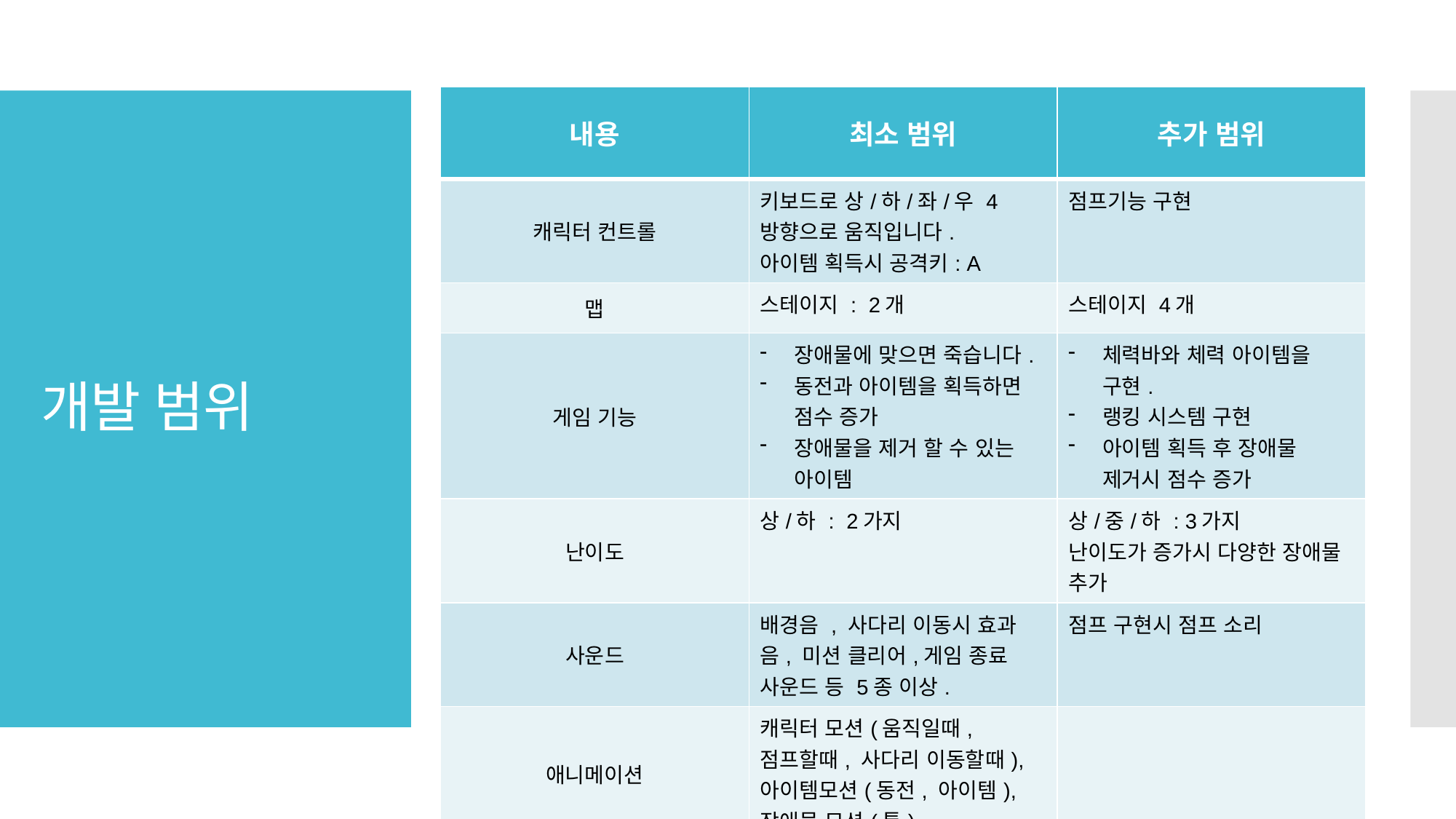

| 내용 | 최소 범위 | 추가 범위 |
| --- | --- | --- |
| 캐릭터 컨트롤 | 키보드로 상/하/좌/우 4방향으로 움직입니다. 아이템 획득시 공격키: A | 점프기능 구현 |
| 맵 | 스테이지 : 2개 | 스테이지 4개 |
| 게임 기능 | 장애물에 맞으면 죽습니다. 동전과 아이템을 획득하면 점수 증가 장애물을 제거 할 수 있는 아이템 | 체력바와 체력 아이템을 구현. 랭킹 시스템 구현 아이템 획득 후 장애물 제거시 점수 증가 |
| 난이도 | 상/하 : 2가지 | 상/중/하 : 3가지 난이도가 증가시 다양한 장애물 추가 |
| 사운드 | 배경음 , 사다리 이동시 효과음, 미션 클리어,게임 종료 사운드 등 5종 이상. | 점프 구현시 점프 소리 |
| 애니메이션 | 캐릭터 모션(움직일때, 점프할때, 사다리 이동할때), 아이템모션(동전, 아이템), 장애물 모션(통) |  |
# 개발 범위